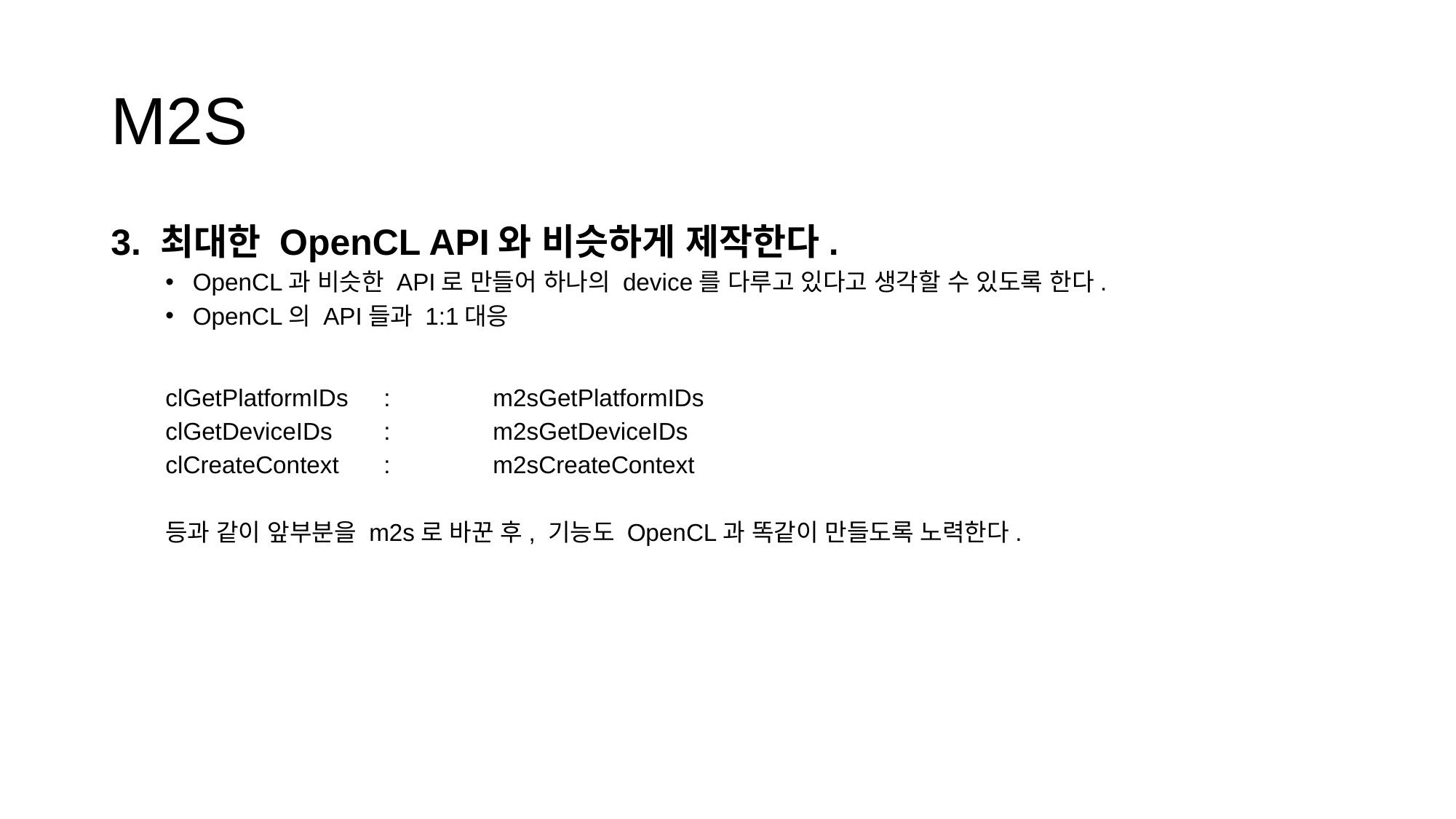

# M2S
3. 최대한 OpenCL API와 비슷하게 제작한다.
OpenCL과 비슷한 API로 만들어 하나의 device를 다루고 있다고 생각할 수 있도록 한다.
OpenCL의 API들과 1:1대응

clGetPlatformIDs 	: 	m2sGetPlatformIDs
clGetDeviceIDs 	: 	m2sGetDeviceIDs
clCreateContext 	: 	m2sCreateContext

등과 같이 앞부분을 m2s로 바꾼 후, 기능도 OpenCL과 똑같이 만들도록 노력한다.